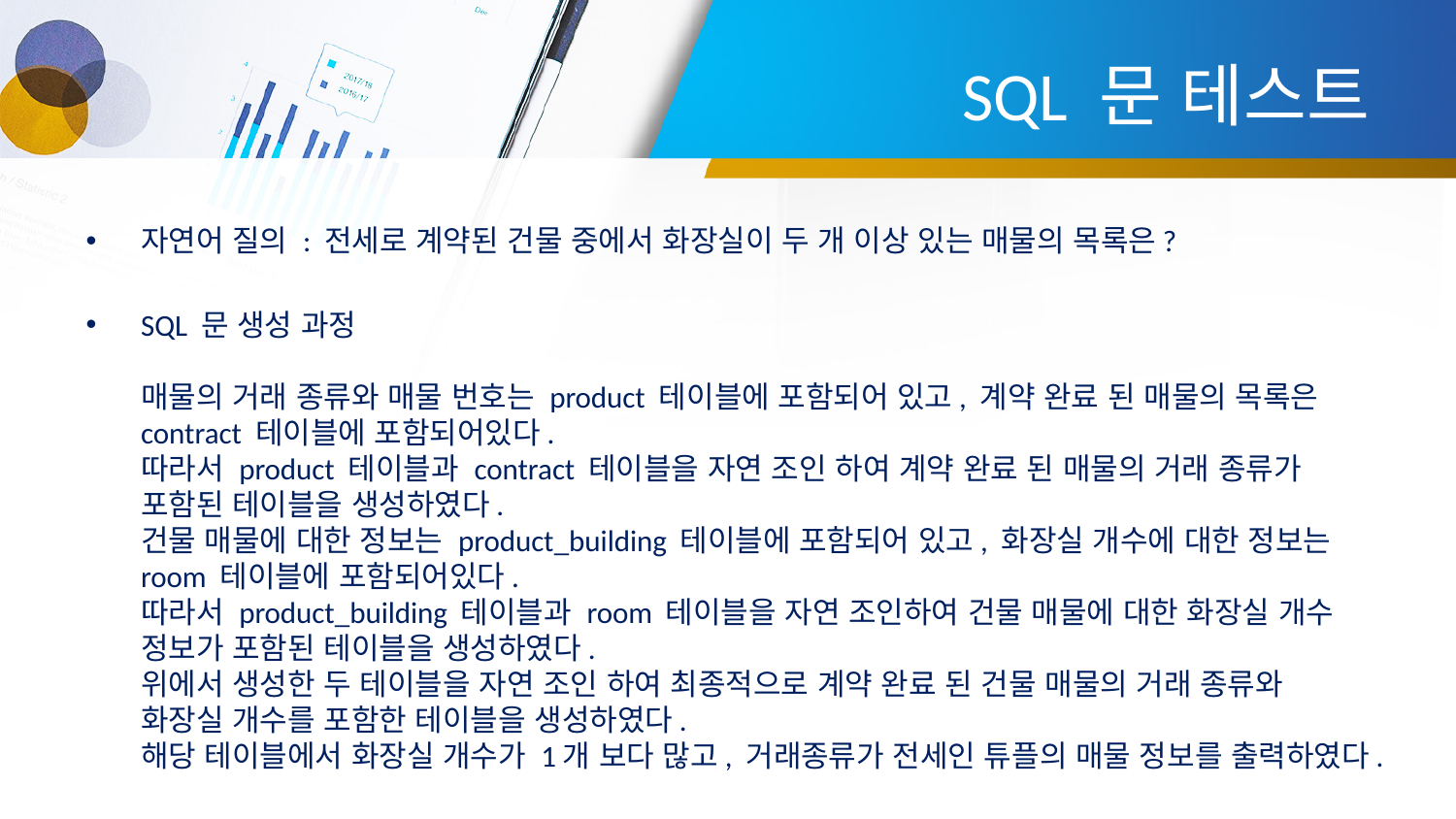

# SQL 문 테스트
자연어 질의 : 전세로 계약된 건물 중에서 화장실이 두 개 이상 있는 매물의 목록은?

SQL 문 생성 과정
매물의 거래 종류와 매물 번호는 product 테이블에 포함되어 있고, 계약 완료 된 매물의 목록은 contract 테이블에 포함되어있다.
따라서 product 테이블과 contract 테이블을 자연 조인 하여 계약 완료 된 매물의 거래 종류가 포함된 테이블을 생성하였다.
건물 매물에 대한 정보는 product_building 테이블에 포함되어 있고, 화장실 개수에 대한 정보는 room 테이블에 포함되어있다.
따라서 product_building 테이블과 room 테이블을 자연 조인하여 건물 매물에 대한 화장실 개수 정보가 포함된 테이블을 생성하였다.
위에서 생성한 두 테이블을 자연 조인 하여 최종적으로 계약 완료 된 건물 매물의 거래 종류와 화장실 개수를 포함한 테이블을 생성하였다.
해당 테이블에서 화장실 개수가 1개 보다 많고, 거래종류가 전세인 튜플의 매물 정보를 출력하였다.